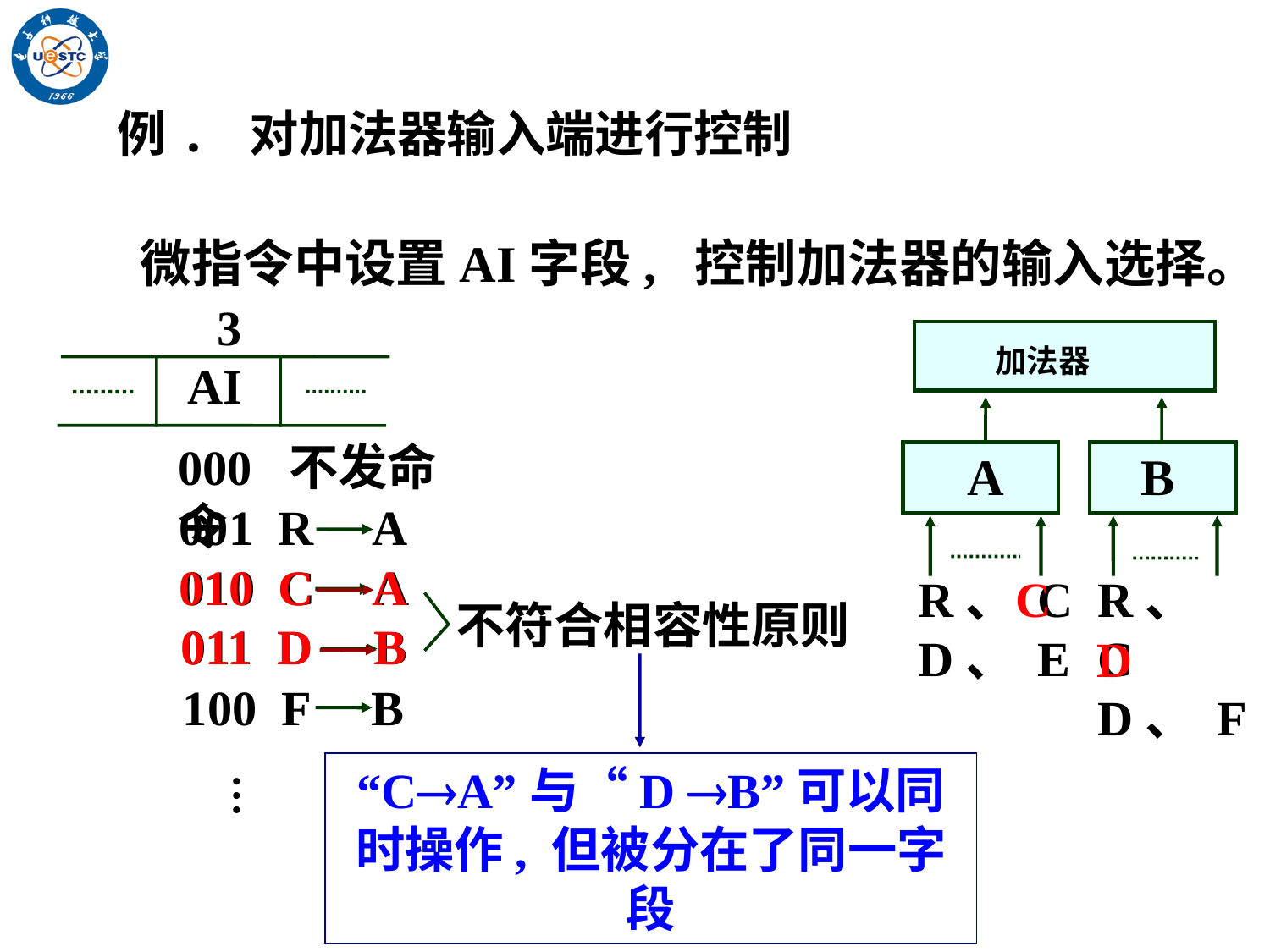

例. 对加法器输入端进行控制
微指令中设置AI字段,  控制加法器的输入选择。
3
AI

     加法器

    A
   B

R、 C
D、 E
R、 C
D、 F
000  不发命令
001  R     A

010  C     A

010  C     A

C
不符合相容性原则

011  D     B

011  D     B

D

100  F     B

“C→A”与“D →B”可以同时操作, 但被分在了同一字段
…